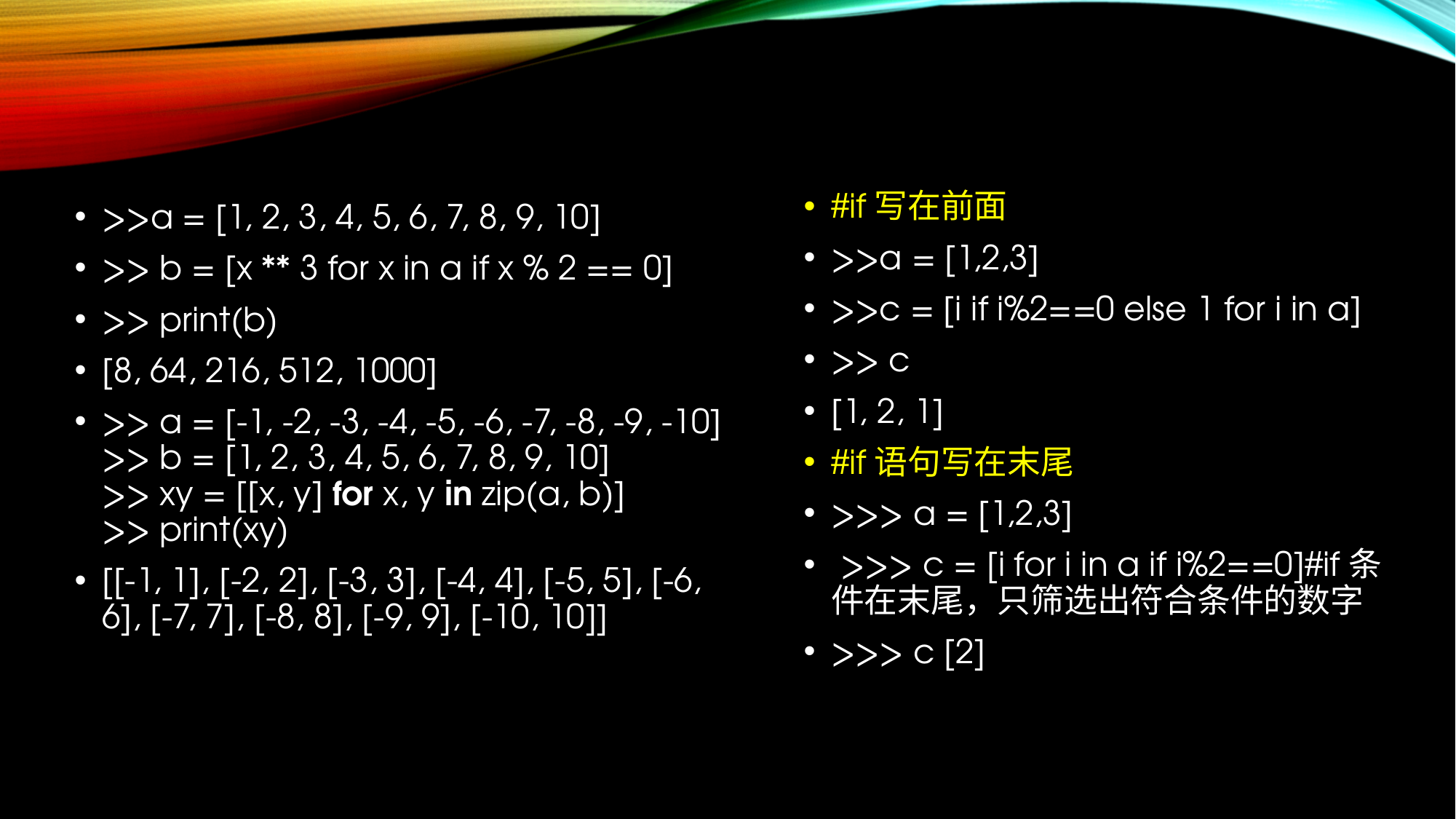

#
#if写在前面
>>a = [1,2,3]
>>c = [i if i%2==0 else 1 for i in a]
>> c
[1, 2, 1]
#if语句写在末尾
>>> a = [1,2,3]
 >>> c = [i for i in a if i%2==0]#if条件在末尾，只筛选出符合条件的数字
>>> c [2]
>>a = [1, 2, 3, 4, 5, 6, 7, 8, 9, 10]
>> b = [x ** 3 for x in a if x % 2 == 0]
>> print(b)
[8, 64, 216, 512, 1000]
>> a = [-1, -2, -3, -4, -5, -6, -7, -8, -9, -10]
>> b = [1, 2, 3, 4, 5, 6, 7, 8, 9, 10]
>> xy = [[x, y] for x, y in zip(a, b)]
>> print(xy)
[[-1, 1], [-2, 2], [-3, 3], [-4, 4], [-5, 5], [-6, 6], [-7, 7], [-8, 8], [-9, 9], [-10, 10]]